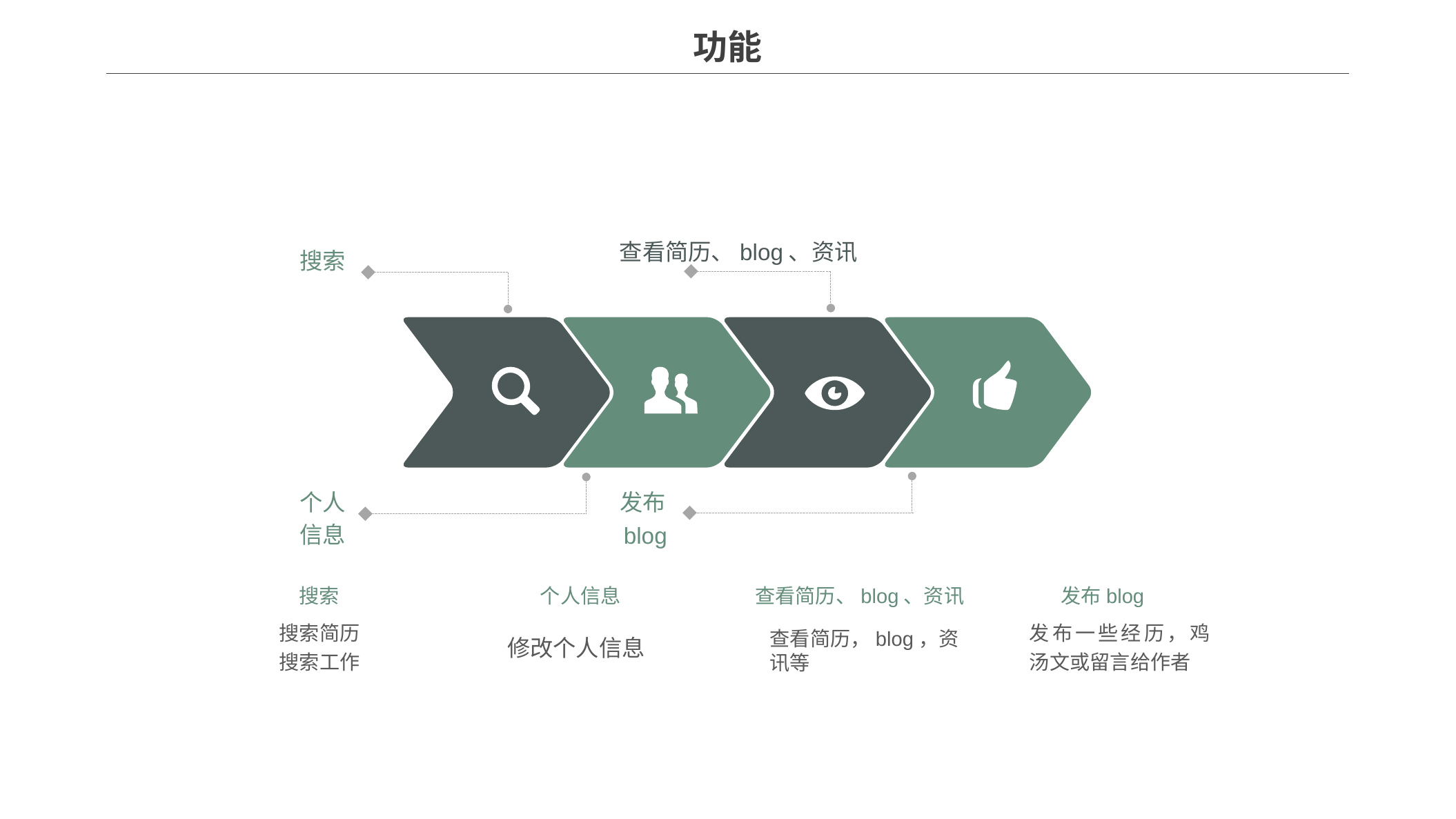

功能
查看简历、blog、资讯
搜索

个人信息
发布blog
搜索
个人信息
发布blog
查看简历、blog、资讯
搜索简历
搜索工作
发布一些经历，鸡汤文或留言给作者
查看简历，blog，资讯等
修改个人信息